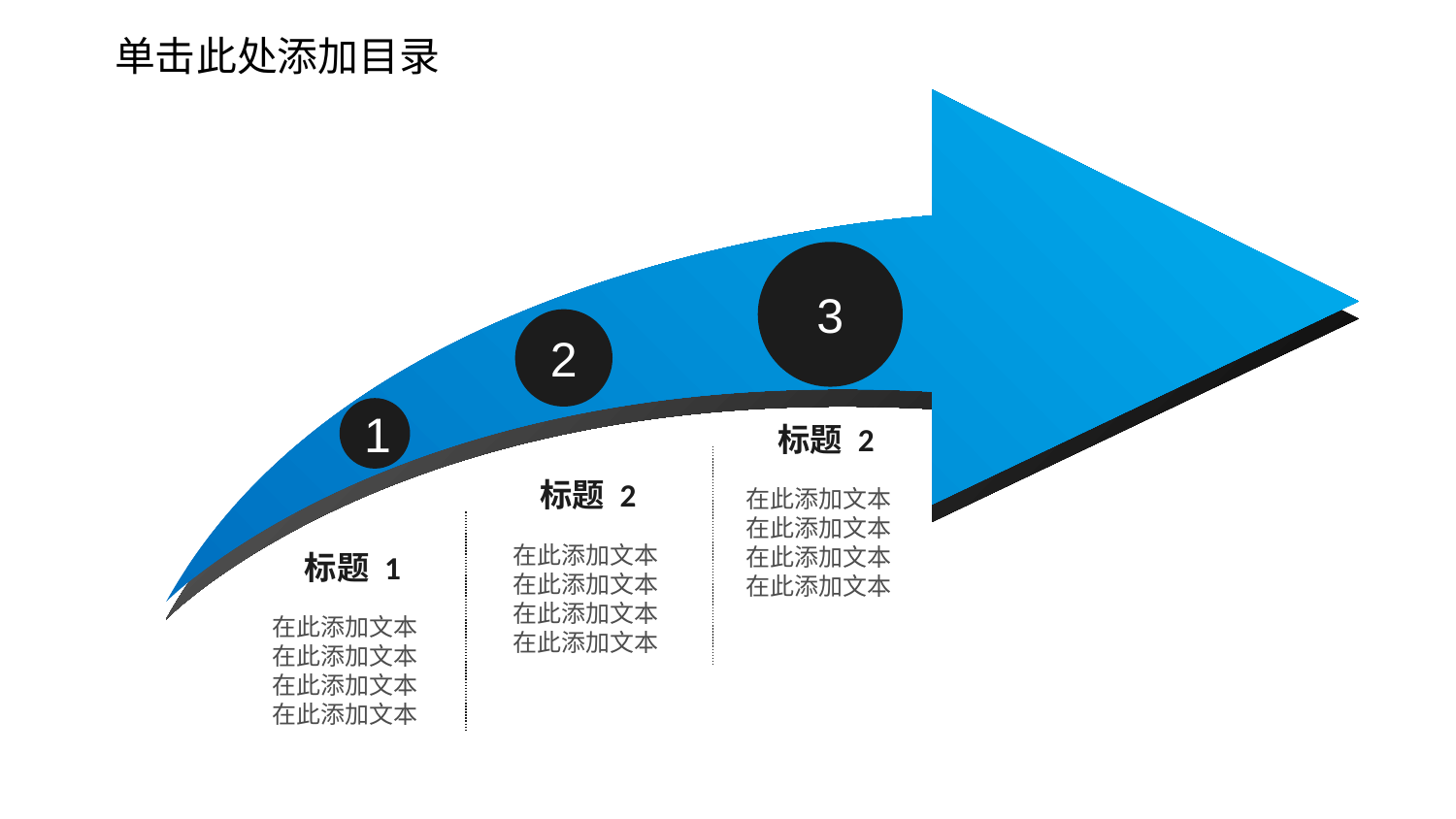

单击此处添加目录

3
2
1
标题 2
标题 2
在此添加文本
在此添加文本
在此添加文本
在此添加文本
在此添加文本
在此添加文本
在此添加文本
在此添加文本

标题 1
在此添加文本
在此添加文本
在此添加文本
在此添加文本